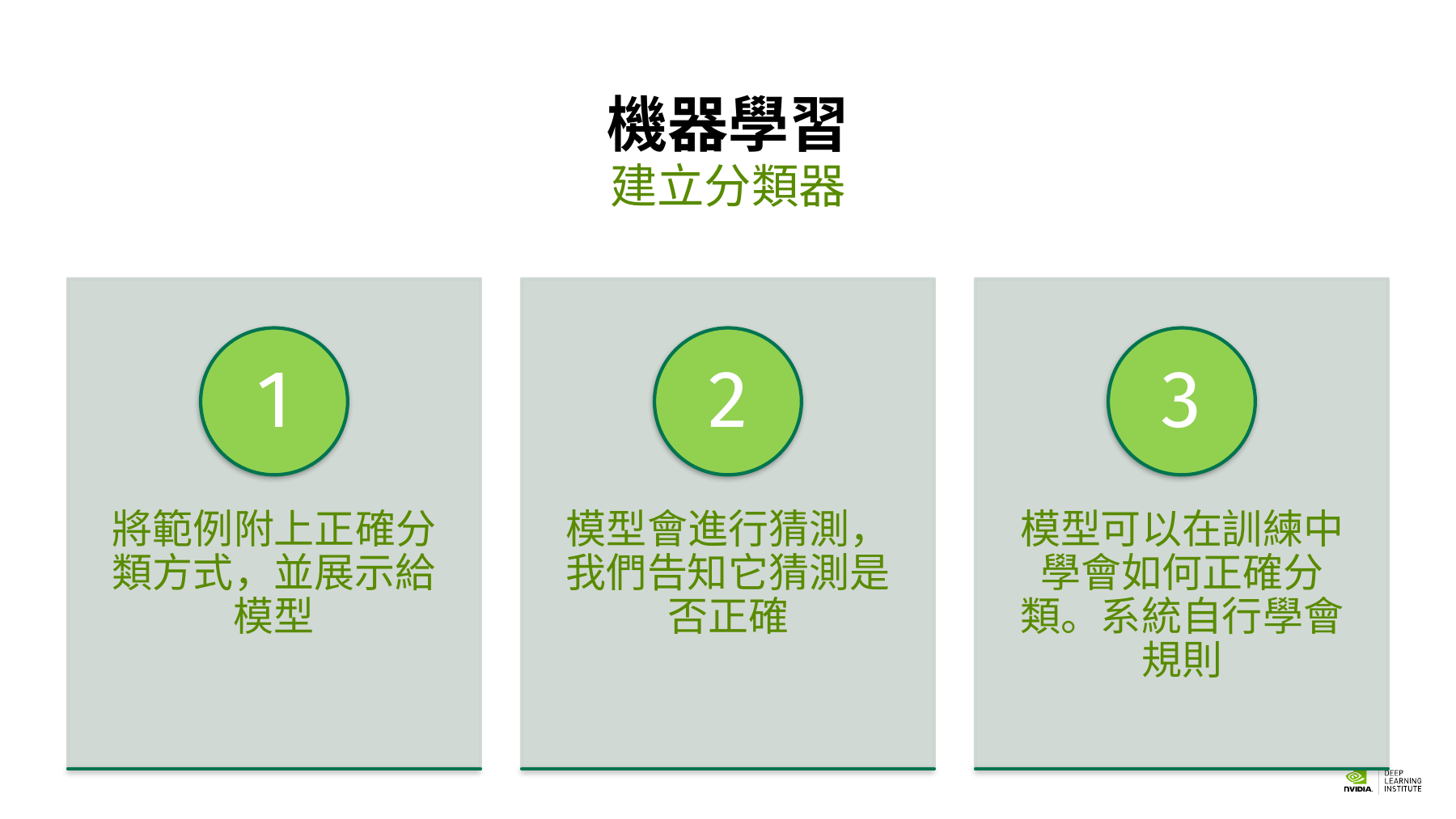

# 機器學習
建立分類器

將範例附上正確分類方式，並展示給模型
1
模型會進行猜測，我們告知它猜測是否正確
2
模型可以在訓練中學會如何正確分類。系統自行學會規則
3